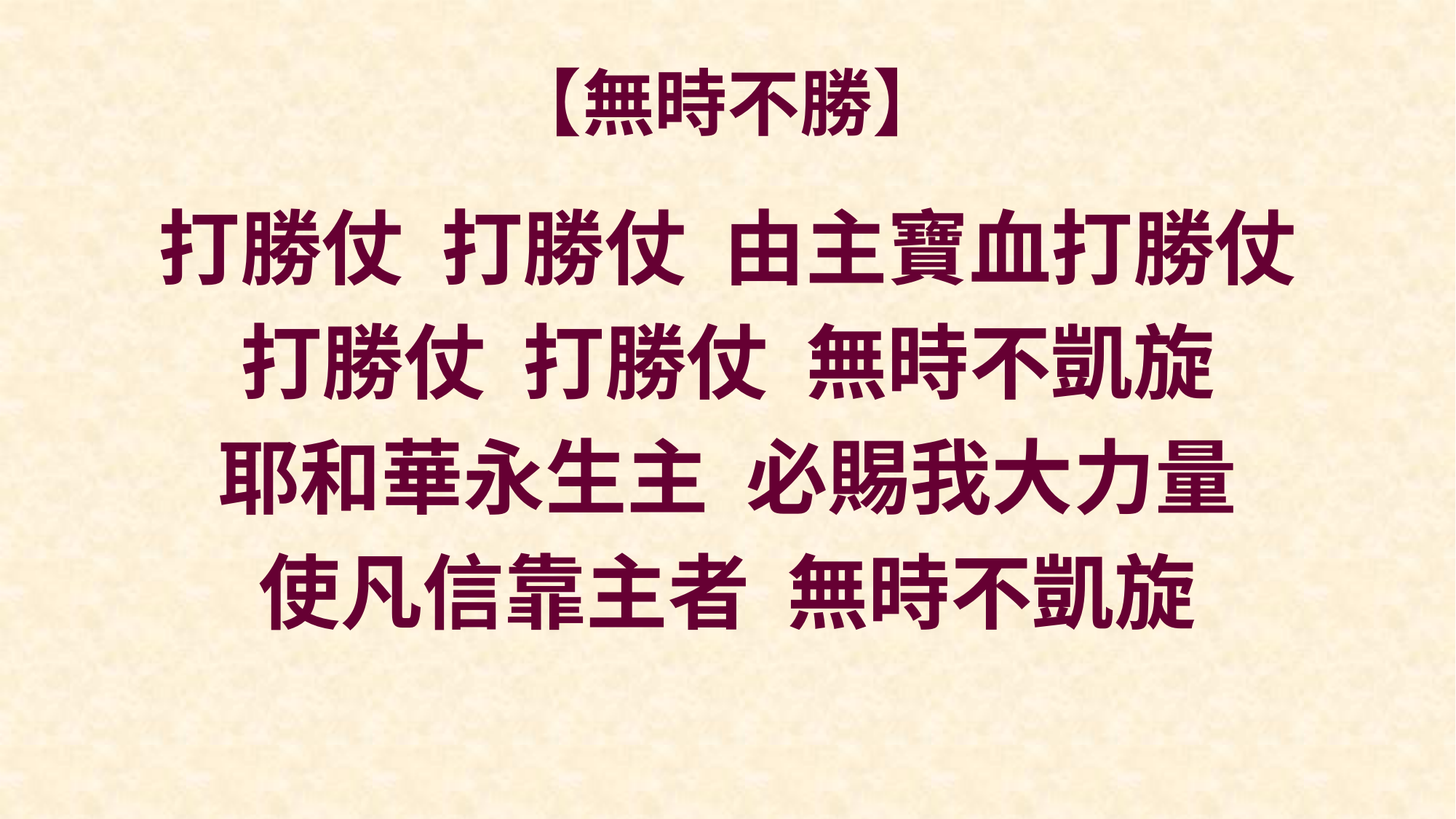

# 【無時不勝】
打勝仗  打勝仗  由主寶血打勝仗
打勝仗  打勝仗  無時不凱旋
耶和華永生主  必賜我大力量
使凡信靠主者  無時不凱旋